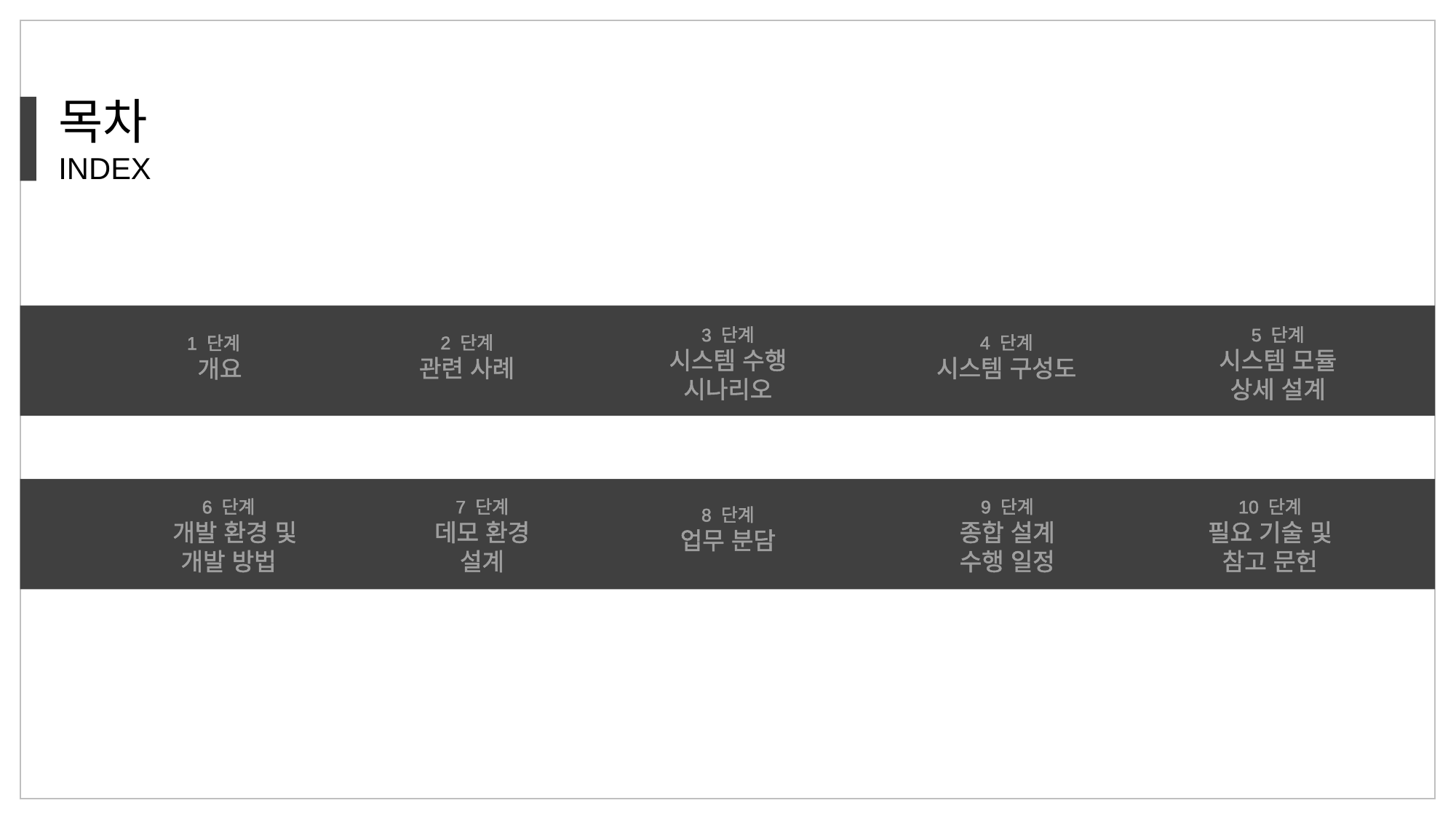

목차
INDEX

3 단계
시스템 수행 시나리오
5 단계
시스템 모듈 상세 설계
2 단계
관련 사례
4 단계
시스템 구성도
1 단계
 개요

6 단계
 개발 환경 및
개발 방법
7 단계
데모 환경
설계
9 단계
종합 설계
수행 일정
10 단계
필요 기술 및
참고 문헌
8 단계
업무 분담